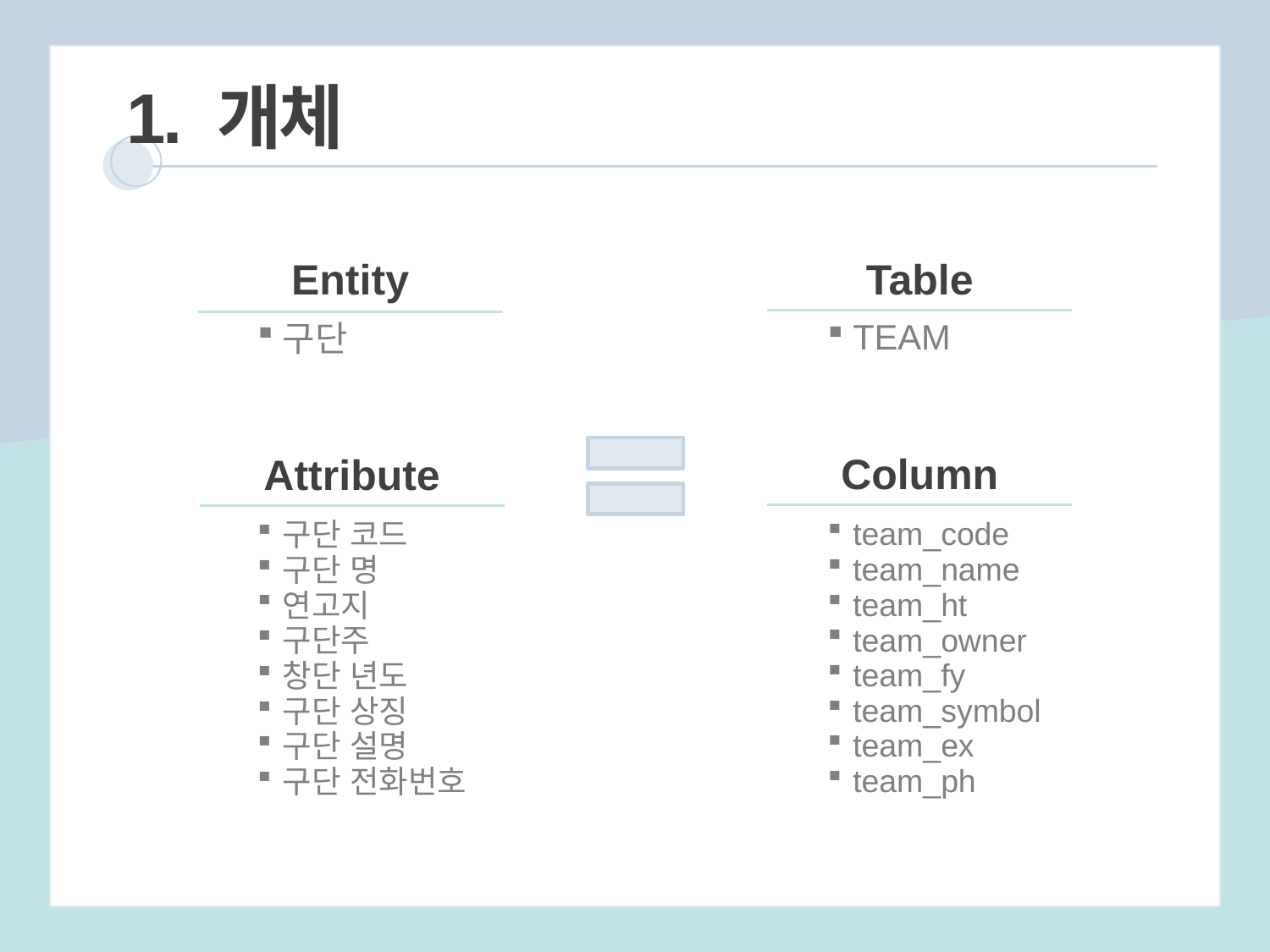

1. 개체
Entity
구단
Table
TEAM

Column
team_code
team_name
team_ht
team_owner
team_fy
team_symbol
team_ex
team_ph
Attribute
구단 코드
구단 명
연고지
구단주
창단 년도
구단 상징
구단 설명
구단 전화번호